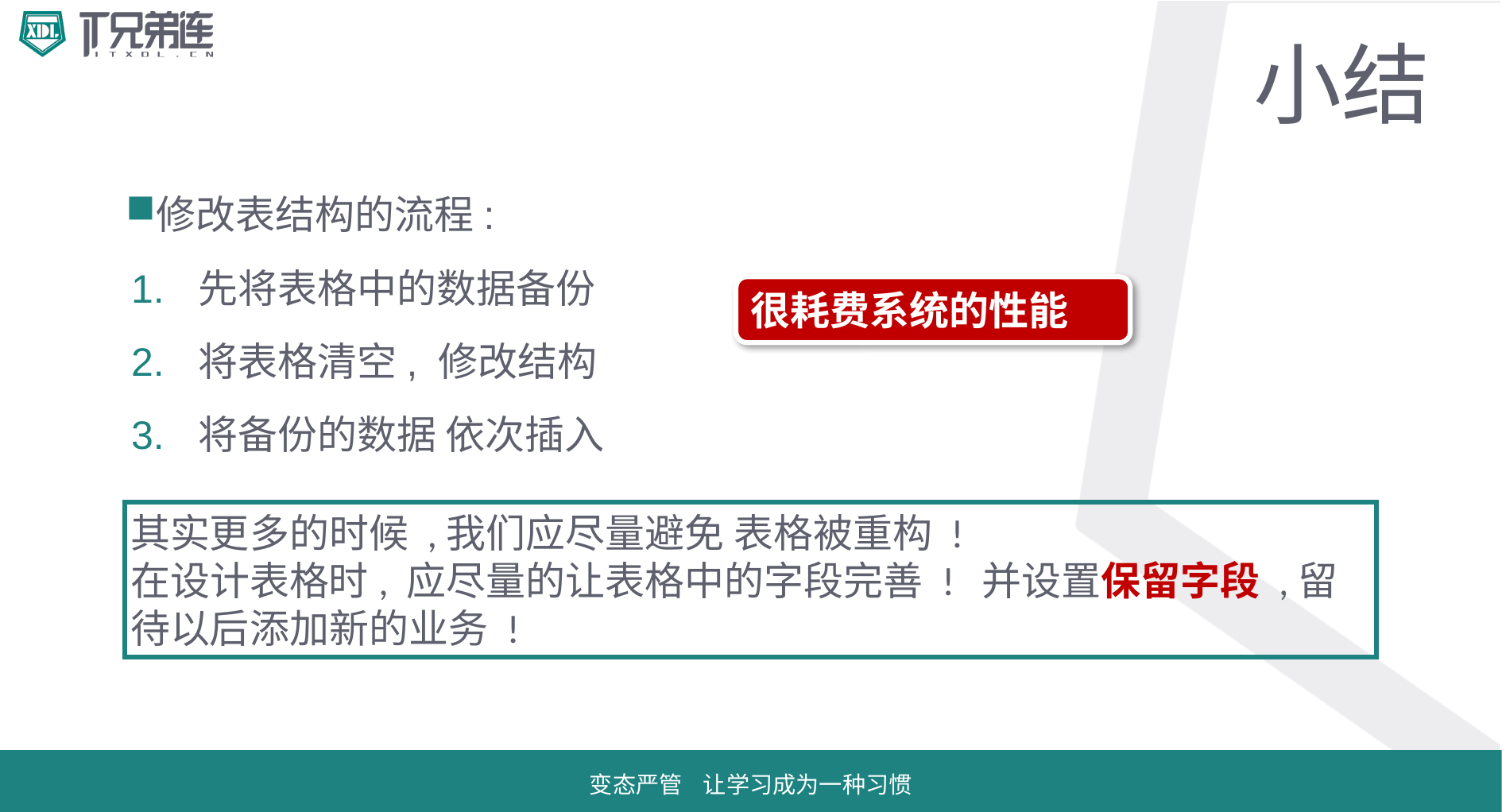

# 小结
修改表结构的流程:
先将表格中的数据备份
将表格清空, 修改结构
将备份的数据 依次插入

很耗费系统的性能
其实更多的时候 ,我们应尽量避免 表格被重构 !
在设计表格时, 应尽量的让表格中的字段完善 !  并设置保留字段 ,留待以后添加新的业务 !